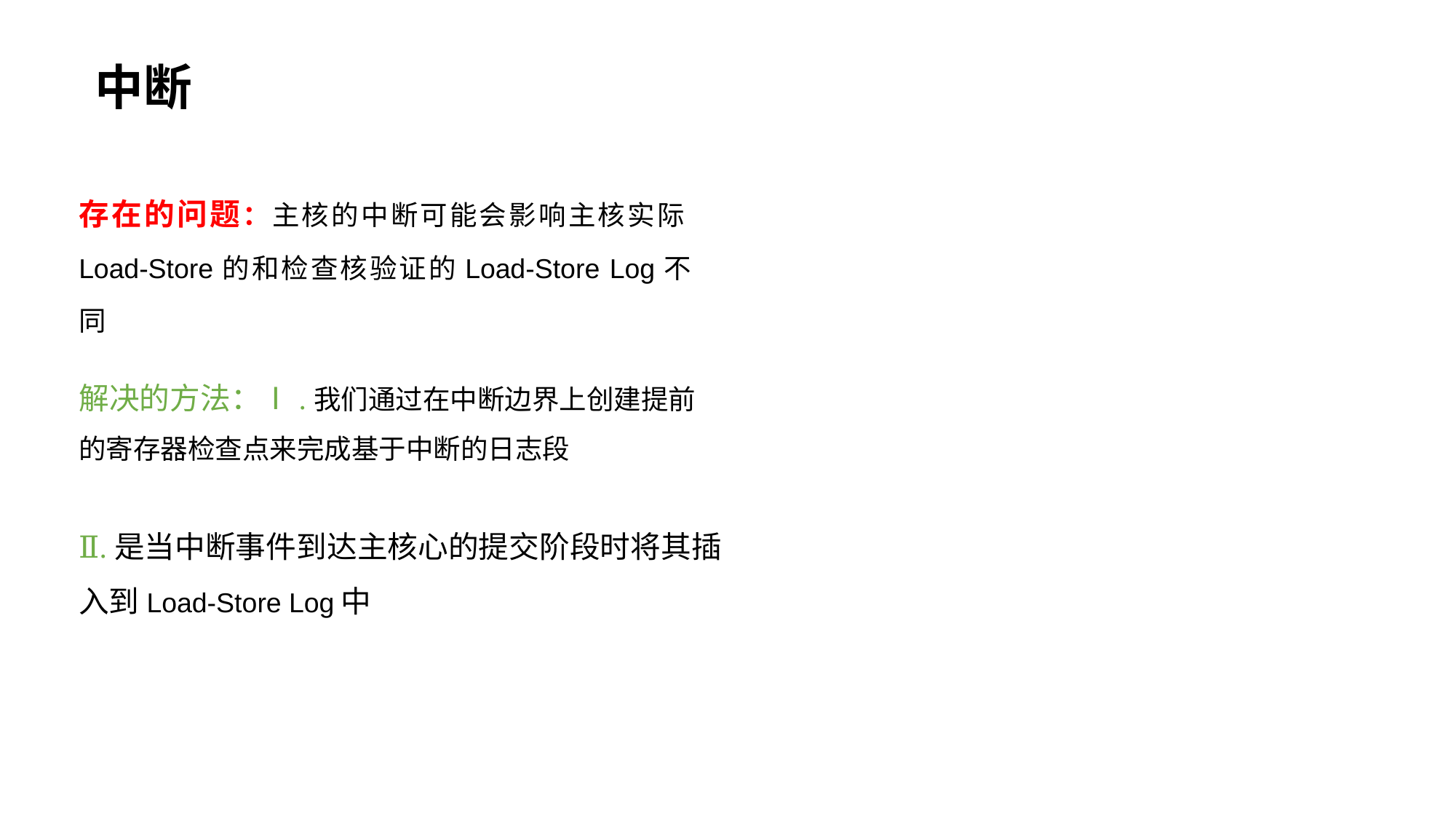

# 中断
存在的问题：主核的中断可能会影响主核实际Load-Store的和检查核验证的Load-Store Log不同
解决的方法：Ⅰ.我们通过在中断边界上创建提前的寄存器检查点来完成基于中断的日志段
Ⅱ.是当中断事件到达主核心的提交阶段时将其插入到Load-Store Log中